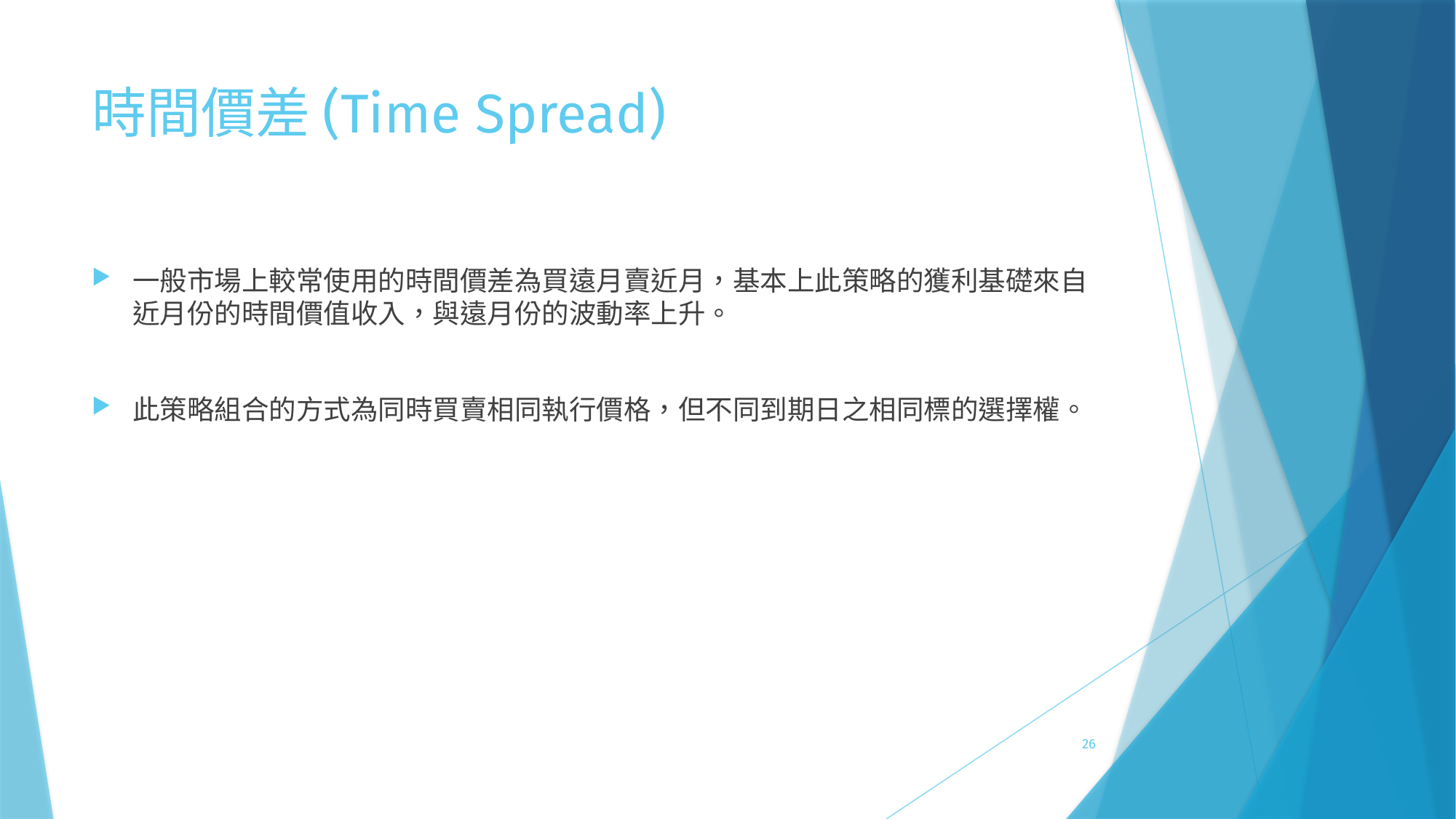

# 時間價差(Time Spread)
一般市場上較常使用的時間價差為買遠月賣近月，基本上此策略的獲利基礎來自近月份的時間價值收入，與遠月份的波動率上升。

此策略組合的方式為同時買賣相同執行價格，但不同到期日之相同標的選擇權。
26